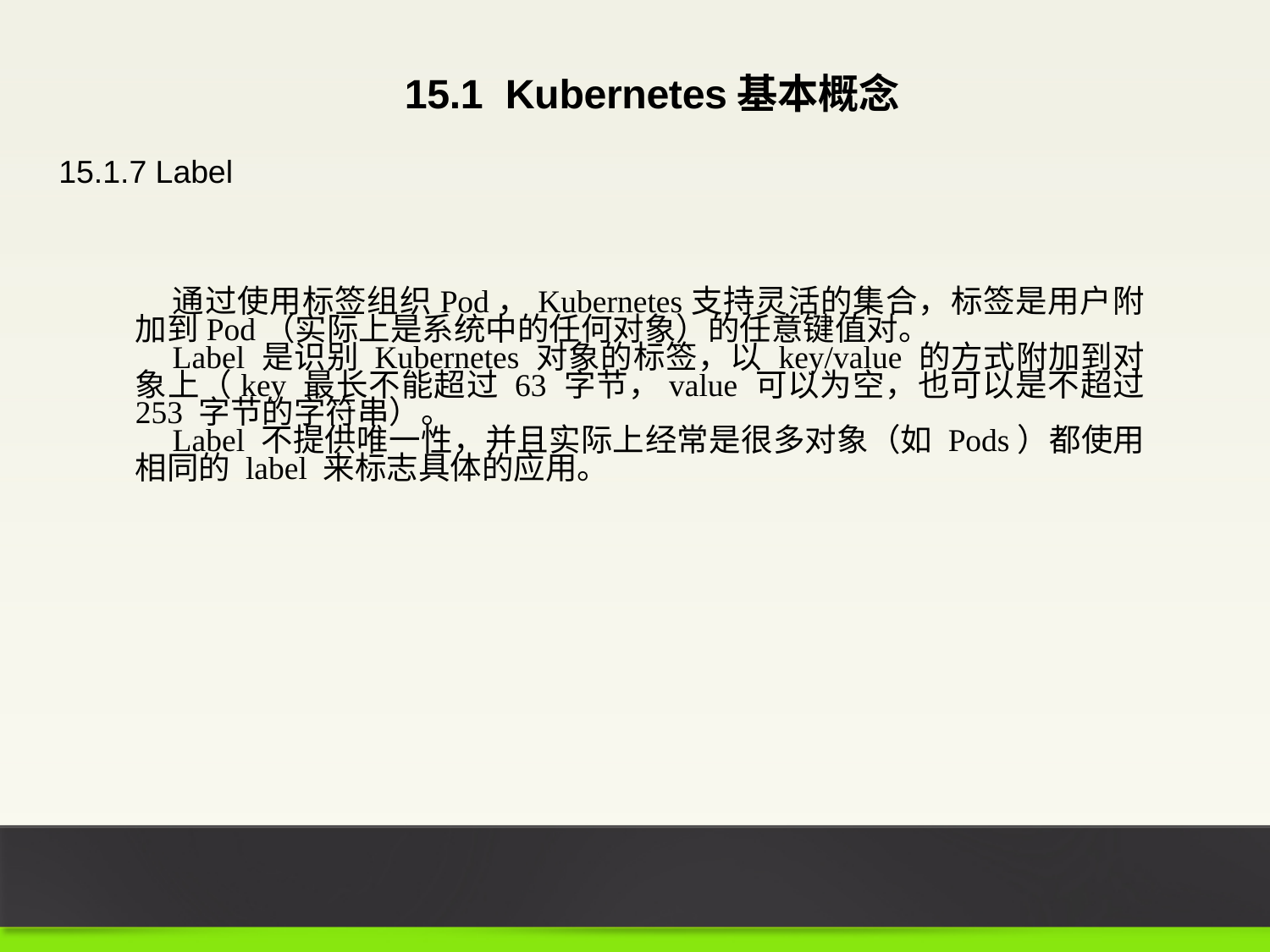

15.1  Kubernetes基本概念
15.1.7 Label
通过使用标签组织Pod，Kubernetes支持灵活的集合，标签是用户附加到Pod（实际上是系统中的任何对象）的任意键值对。
Label 是识别 Kubernetes 对象的标签，以 key/value 的方式附加到对象上（key 最长不能超过 63 字节，value 可以为空，也可以是不超过 253 字节的字符串）。
Label 不提供唯一性，并且实际上经常是很多对象（如 Pods）都使用相同的 label 来标志具体的应用。